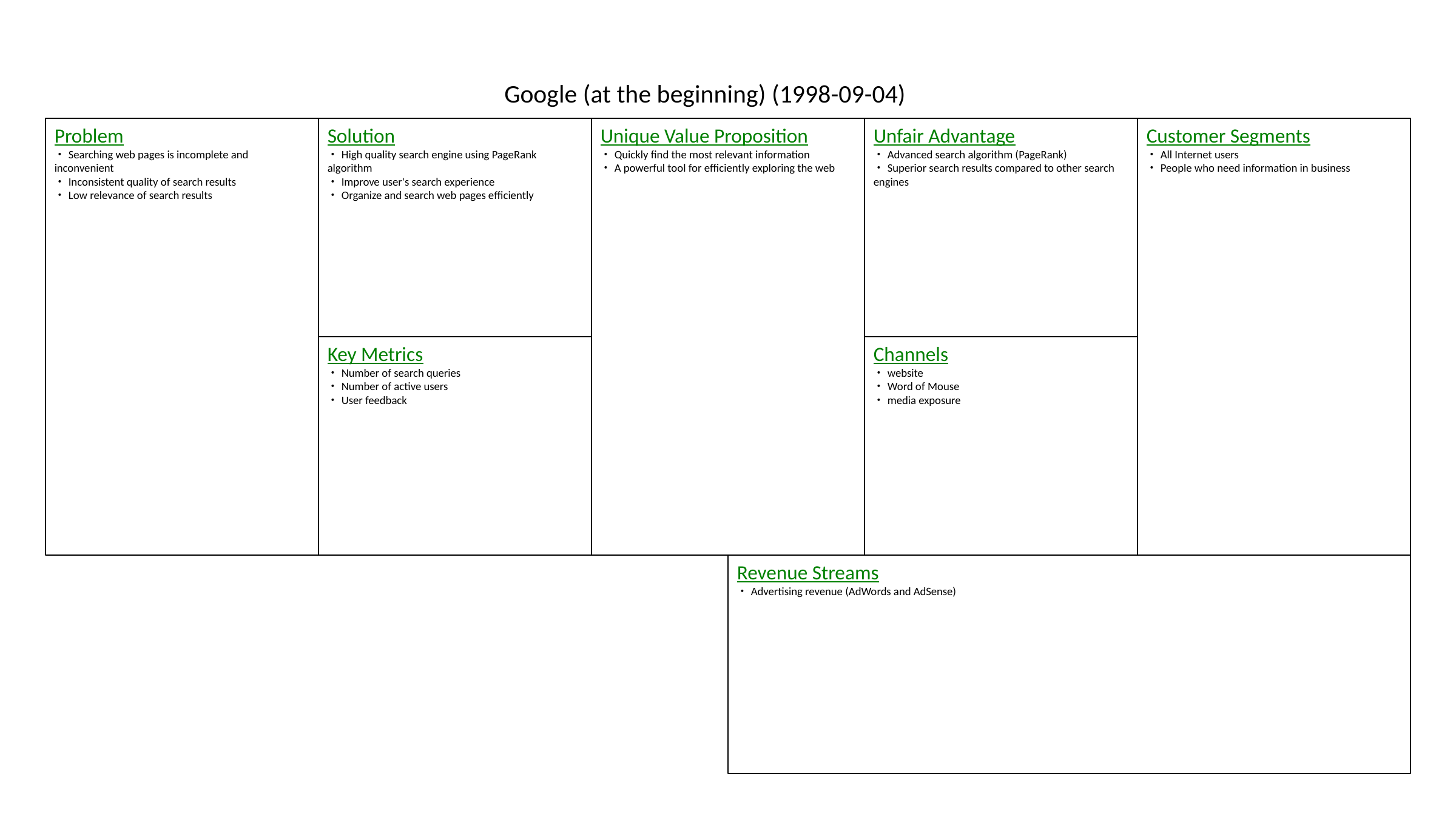

Google (at the beginning) (1998-09-04)
Problem
・Searching web pages is incomplete and inconvenient
・Inconsistent quality of search results
・Low relevance of search results
Solution
・High quality search engine using PageRank algorithm
・Improve user's search experience
・Organize and search web pages efficiently
Unique Value Proposition
・Quickly find the most relevant information
・A powerful tool for efficiently exploring the web
Unfair Advantage
・Advanced search algorithm (PageRank)
・Superior search results compared to other search engines
Customer Segments
・All Internet users
・People who need information in business
Key Metrics
・Number of search queries
・Number of active users
・User feedback
Channels
・website
・Word of Mouse
・media exposure
Revenue Streams
・Advertising revenue (AdWords and AdSense)